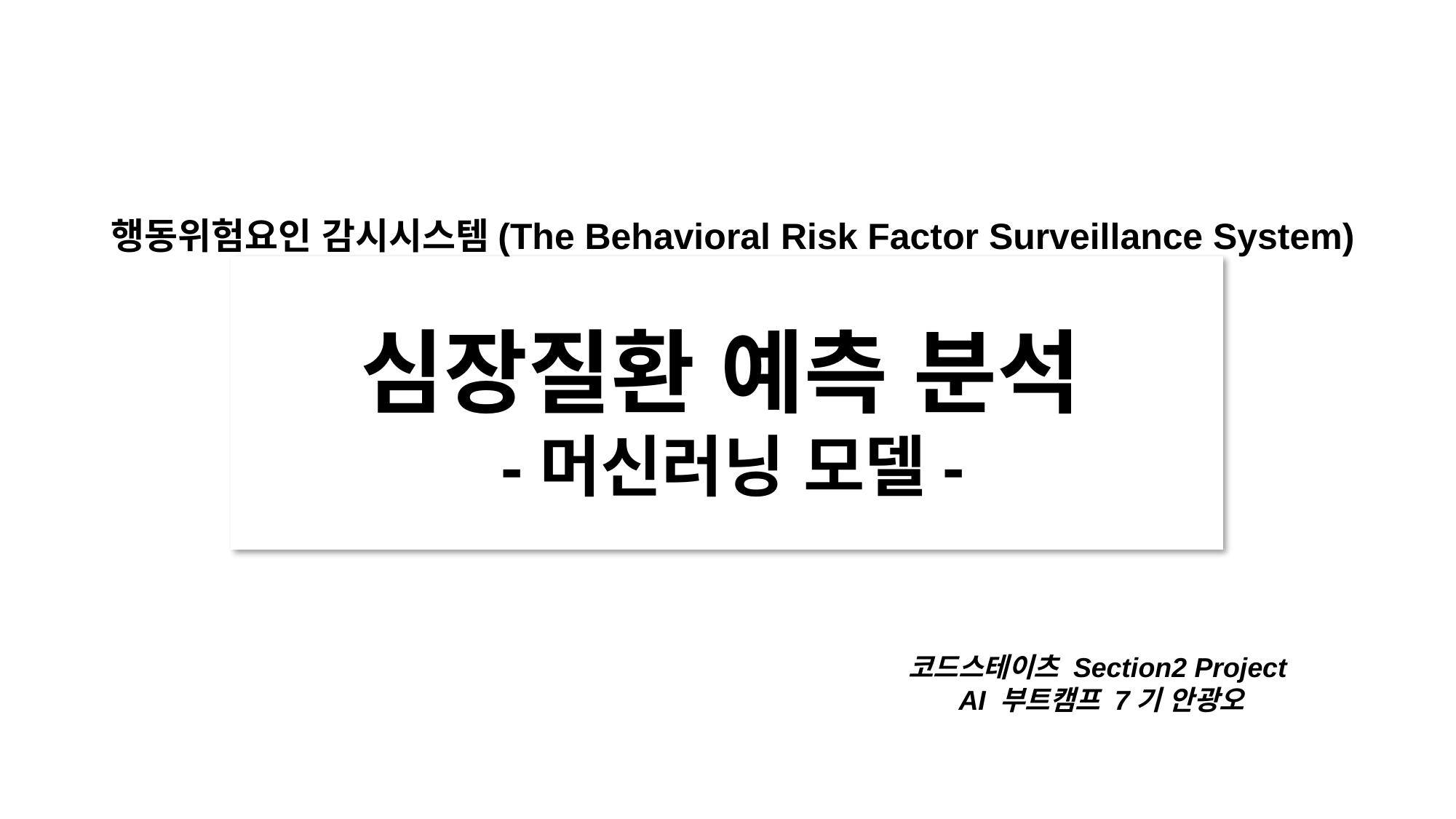

행동위험요인 감시시스템(The Behavioral Risk Factor Surveillance System)
심장질환 예측 분석
-머신러닝 모델-

코드스테이츠 Section2 Project
 AI 부트캠프 7기 안광오